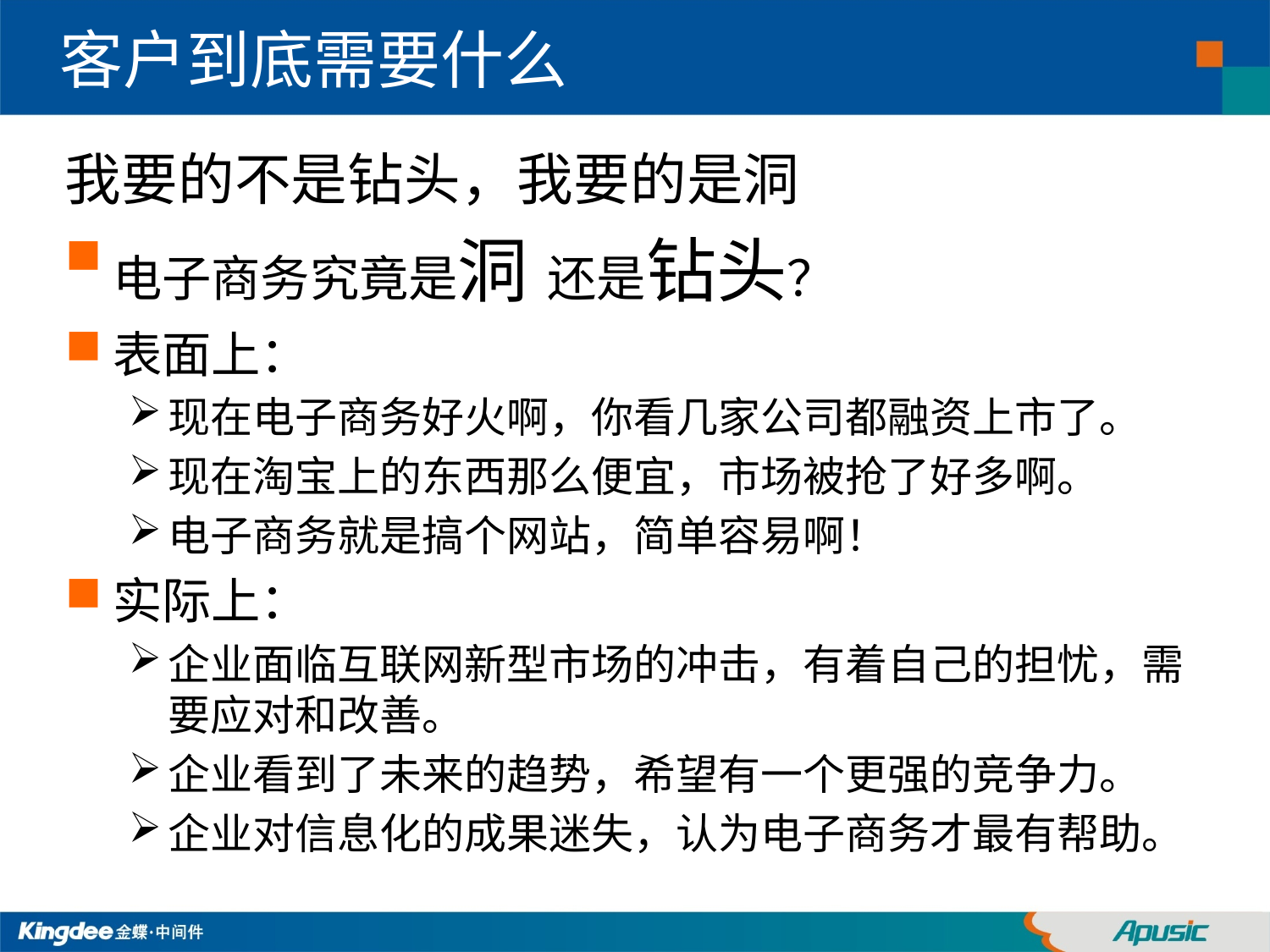

# 客户到底需要什么
我要的不是钻头，我要的是洞
电子商务究竟是洞 还是钻头？
表面上：
现在电子商务好火啊，你看几家公司都融资上市了。
现在淘宝上的东西那么便宜，市场被抢了好多啊。
电子商务就是搞个网站，简单容易啊！
实际上：
企业面临互联网新型市场的冲击，有着自己的担忧，需要应对和改善。
企业看到了未来的趋势，希望有一个更强的竞争力。
企业对信息化的成果迷失，认为电子商务才最有帮助。